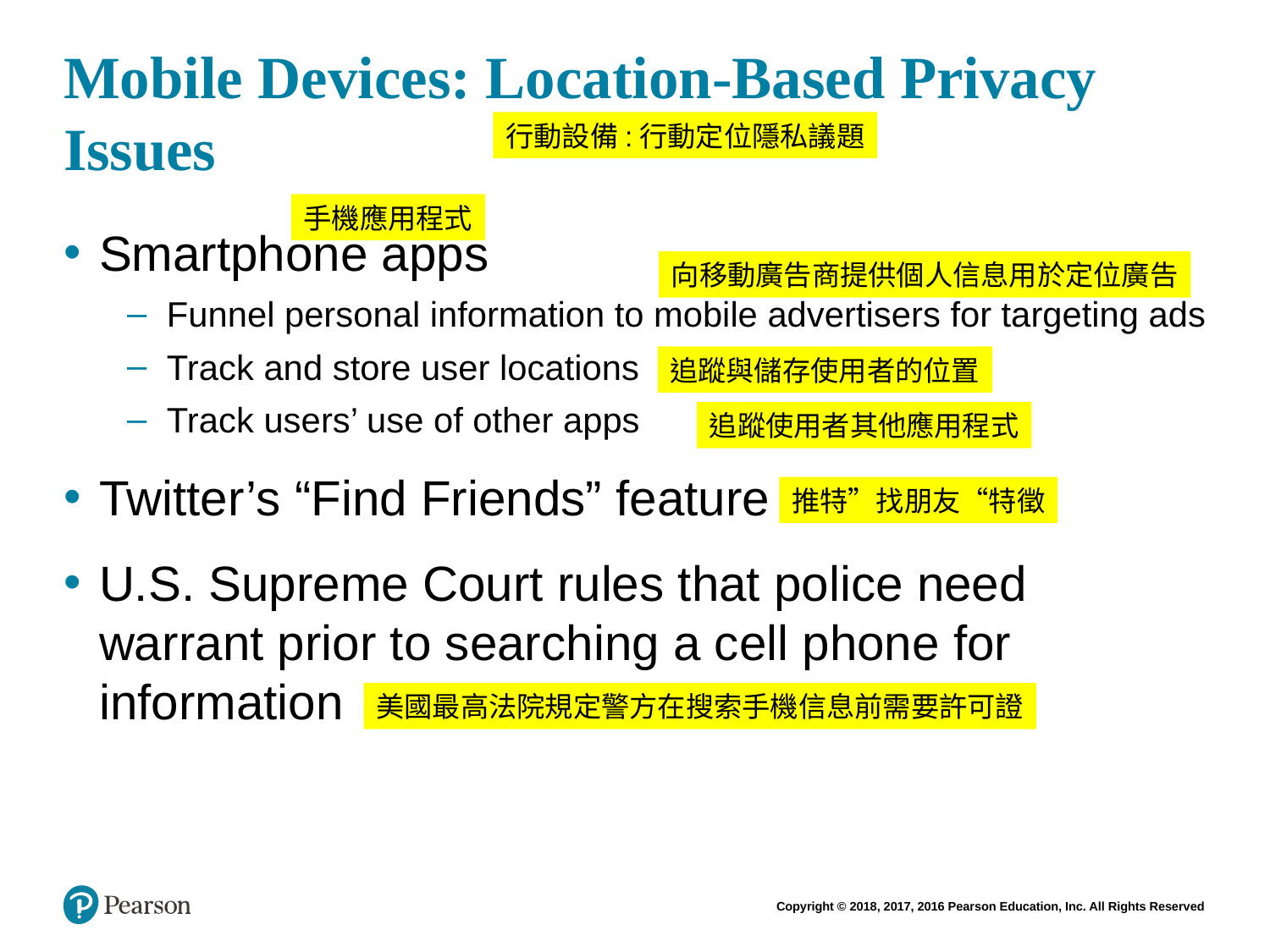

# Mobile Devices: Location-Based Privacy Issues
行動設備:行動定位隱私議題
手機應用程式
Smartphone apps
Funnel personal information to mobile advertisers for targeting ads
Track and store user locations
Track users’ use of other apps
Twitter’s “Find Friends” feature
U.S. Supreme Court rules that police need warrant prior to searching a cell phone for information
向移動廣告商提供個人信息用於定位廣告
追蹤與儲存使用者的位置
追蹤使用者其他應用程式
推特”找朋友“特徵
美國最高法院規定警方在搜索手機信息前需要許可證